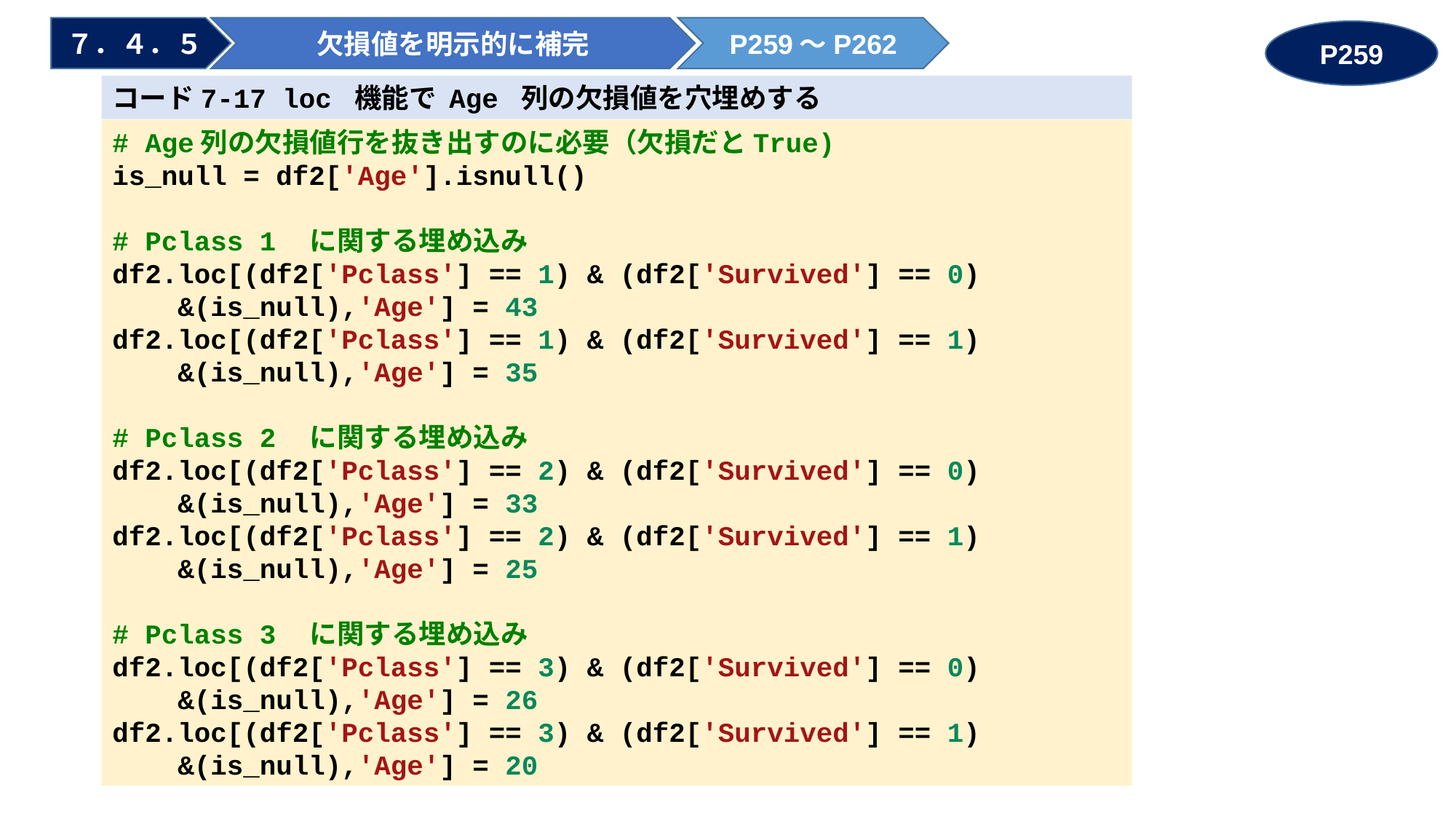

７．４．５
欠損値を明示的に補完
P259～P262
P259
コード7-17 loc 機能で Age 列の欠損値を穴埋めする
# Age列の欠損値行を抜き出すのに必要（欠損だとTrue)
is_null = df2['Age'].isnull()
# Pclass 1　に関する埋め込み
df2.loc[(df2['Pclass'] == 1) & (df2['Survived'] == 0)
    &(is_null),'Age'] = 43
df2.loc[(df2['Pclass'] == 1) & (df2['Survived'] == 1)
    &(is_null),'Age'] = 35
# Pclass 2　に関する埋め込み
df2.loc[(df2['Pclass'] == 2) & (df2['Survived'] == 0)
    &(is_null),'Age'] = 33
df2.loc[(df2['Pclass'] == 2) & (df2['Survived'] == 1)
    &(is_null),'Age'] = 25
# Pclass 3　に関する埋め込み
df2.loc[(df2['Pclass'] == 3) & (df2['Survived'] == 0)
    &(is_null),'Age'] = 26
df2.loc[(df2['Pclass'] == 3) & (df2['Survived'] == 1)
    &(is_null),'Age'] = 20